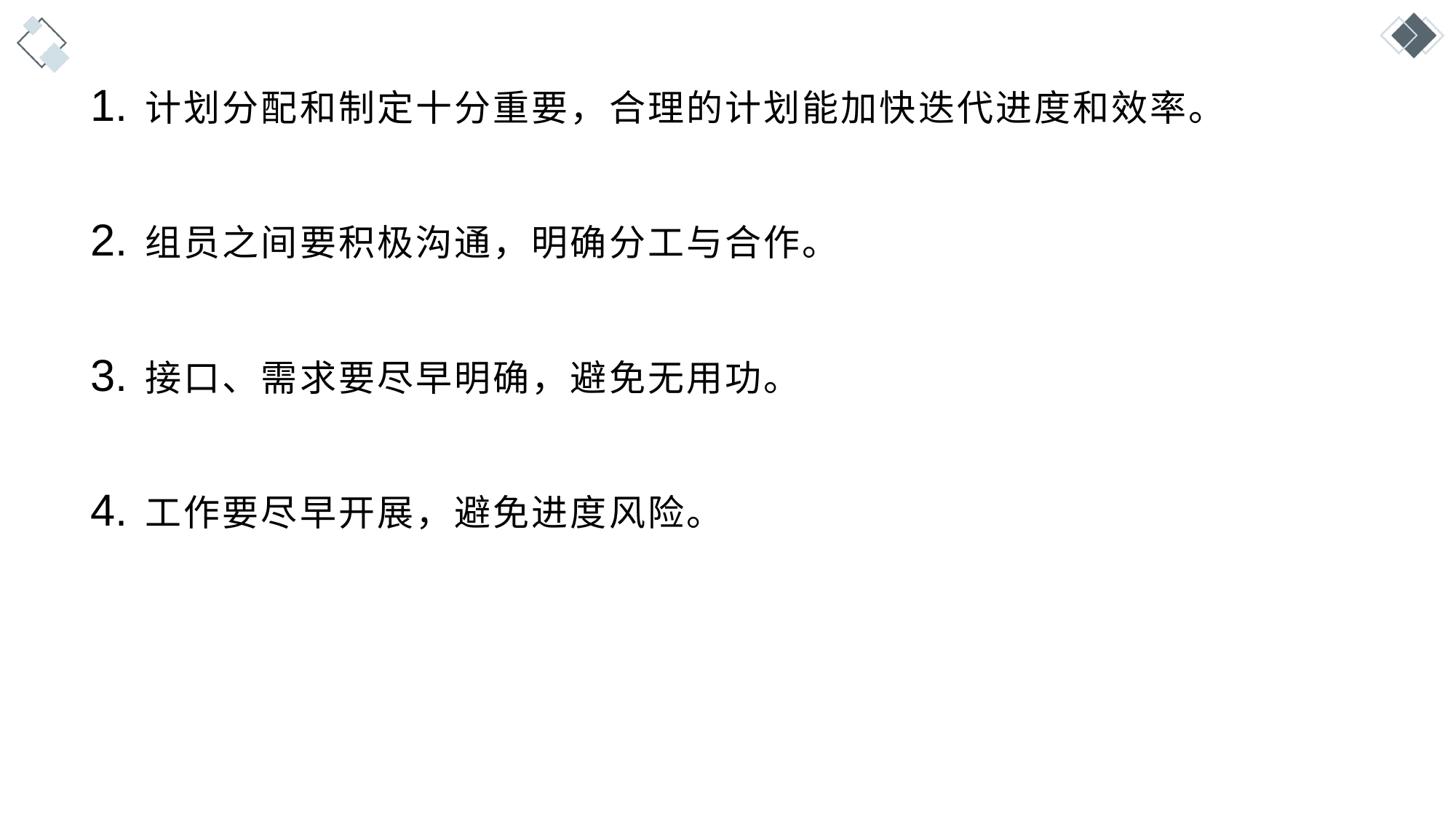

计划分配和制定十分重要，合理的计划能加快迭代进度和效率。

组员之间要积极沟通，明确分工与合作。

接口、需求要尽早明确，避免无用功。

工作要尽早开展，避免进度风险。